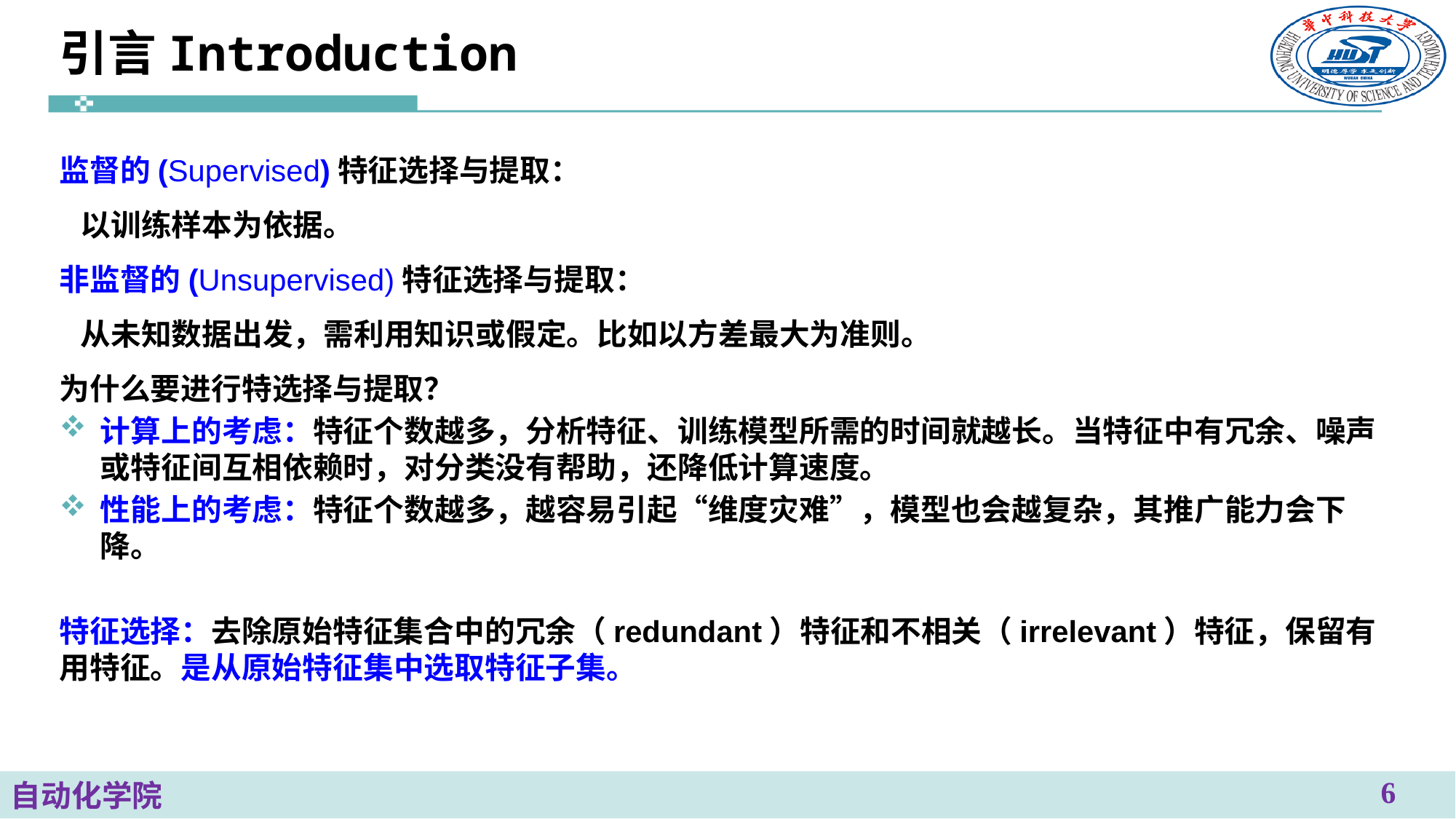

# 引言Introduction
监督的(Supervised)特征选择与提取：
  以训练样本为依据。
非监督的(Unsupervised)特征选择与提取：
  从未知数据出发，需利用知识或假定。比如以方差最大为准则。
为什么要进行特选择与提取？
计算上的考虑：特征个数越多，分析特征、训练模型所需的时间就越长。当特征中有冗余、噪声或特征间互相依赖时，对分类没有帮助，还降低计算速度。
性能上的考虑：特征个数越多，越容易引起“维度灾难”，模型也会越复杂，其推广能力会下降。

特征选择：去除原始特征集合中的冗余（redundant）特征和不相关（irrelevant）特征，保留有用特征。是从原始特征集中选取特征子集。
6